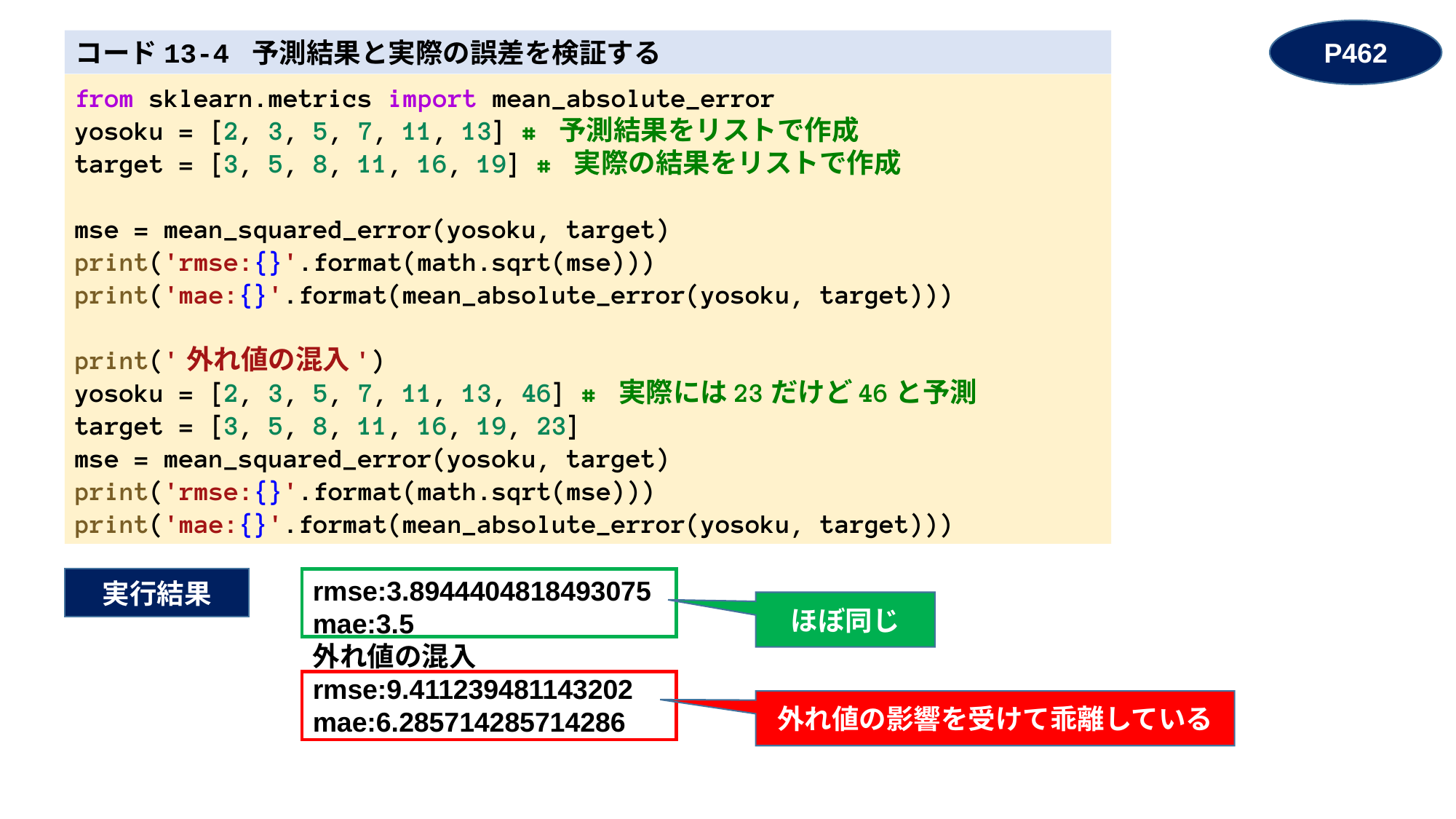

P462
コード13-4 予測結果と実際の誤差を検証する
from sklearn.metrics import mean_absolute_error
yosoku = [2, 3, 5, 7, 11, 13] # 予測結果をリストで作成
target = [3, 5, 8, 11, 16, 19] # 実際の結果をリストで作成
mse = mean_squared_error(yosoku, target)
print('rmse:{}'.format(math.sqrt(mse)))
print('mae:{}'.format(mean_absolute_error(yosoku, target)))
print('外れ値の混入')
yosoku = [2, 3, 5, 7, 11, 13, 46] # 実際には23だけど46と予測
target = [3, 5, 8, 11, 16, 19, 23]
mse = mean_squared_error(yosoku, target)
print('rmse:{}'.format(math.sqrt(mse)))
print('mae:{}'.format(mean_absolute_error(yosoku, target)))
実行結果
rmse:3.8944404818493075
mae:3.5
外れ値の混入
rmse:9.411239481143202
mae:6.285714285714286

ほぼ同じ

外れ値の影響を受けて乖離している